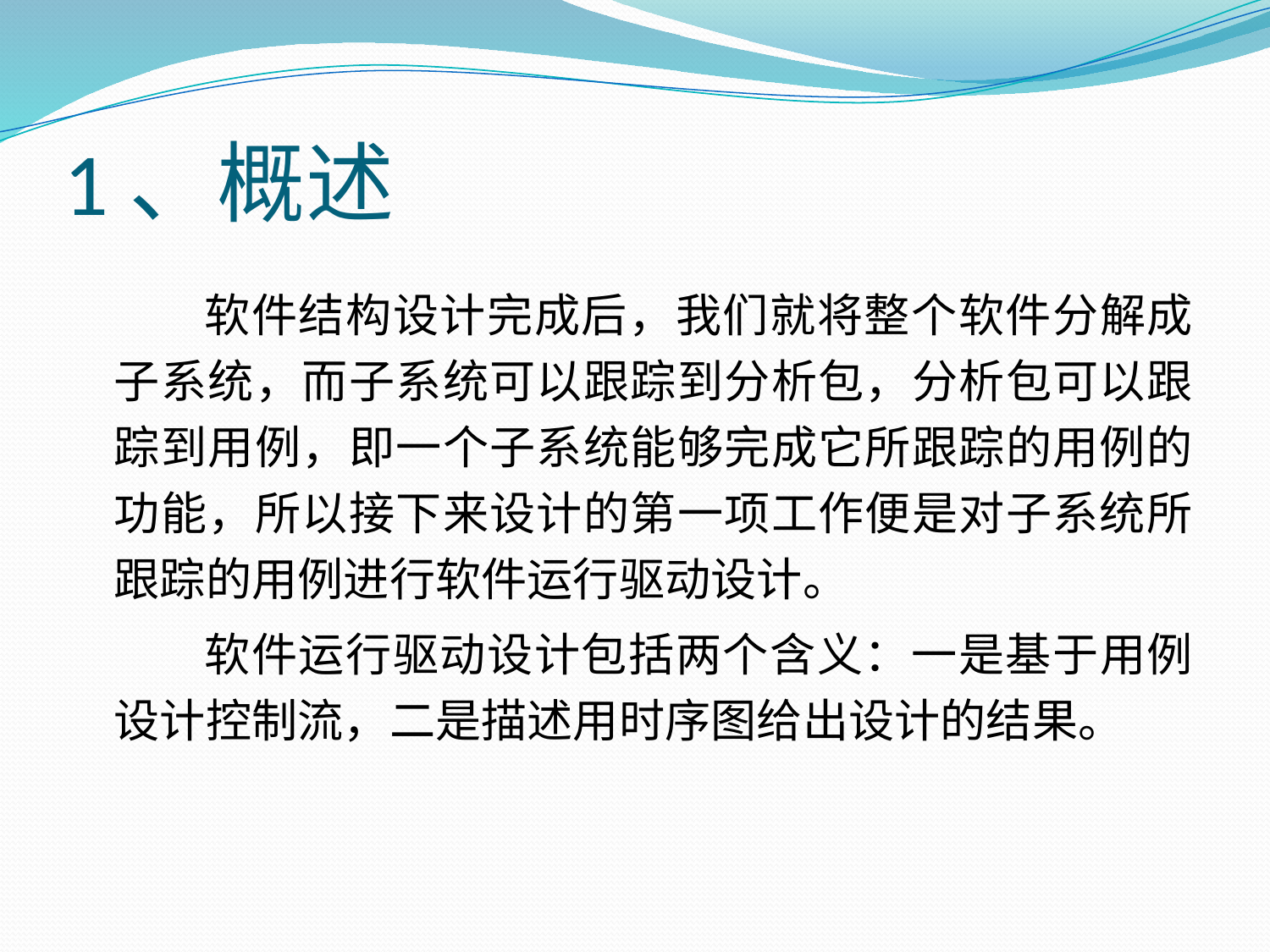

# 1、概述
          软件结构设计完成后，我们就将整个软件分解成子系统，而子系统可以跟踪到分析包，分析包可以跟踪到用例，即一个子系统能够完成它所跟踪的用例的功能，所以接下来设计的第一项工作便是对子系统所跟踪的用例进行软件运行驱动设计。
          软件运行驱动设计包括两个含义：一是基于用例设计控制流，二是描述用时序图给出设计的结果。